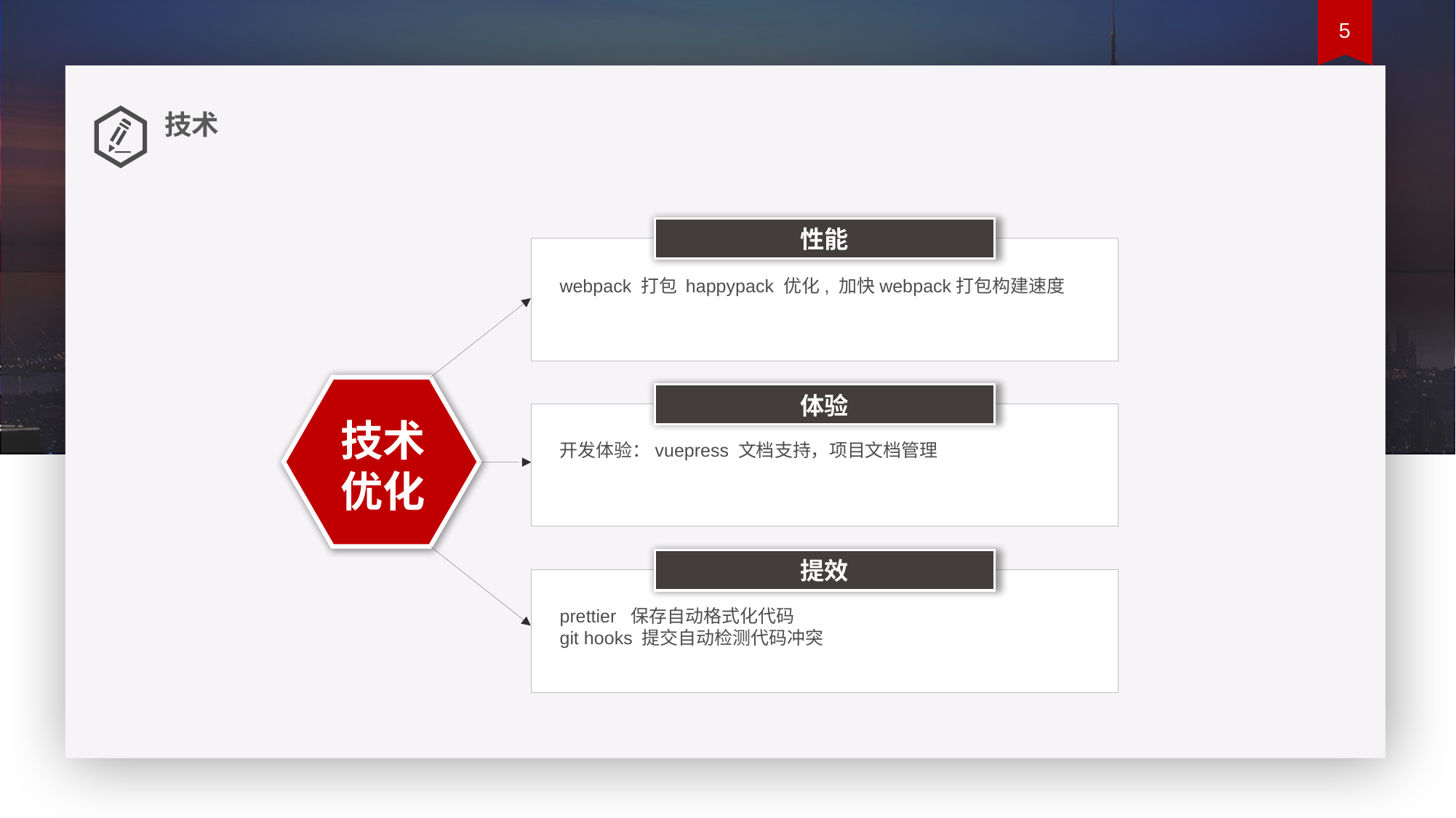

技术

性能

webpack 打包 happypack 优化, 加快webpack打包构建速度

体验

开发体验：vuepress 文档支持，项目文档管理
技术优化

提效

prettier  保存自动格式化代码
git hooks 提交自动检测代码冲突